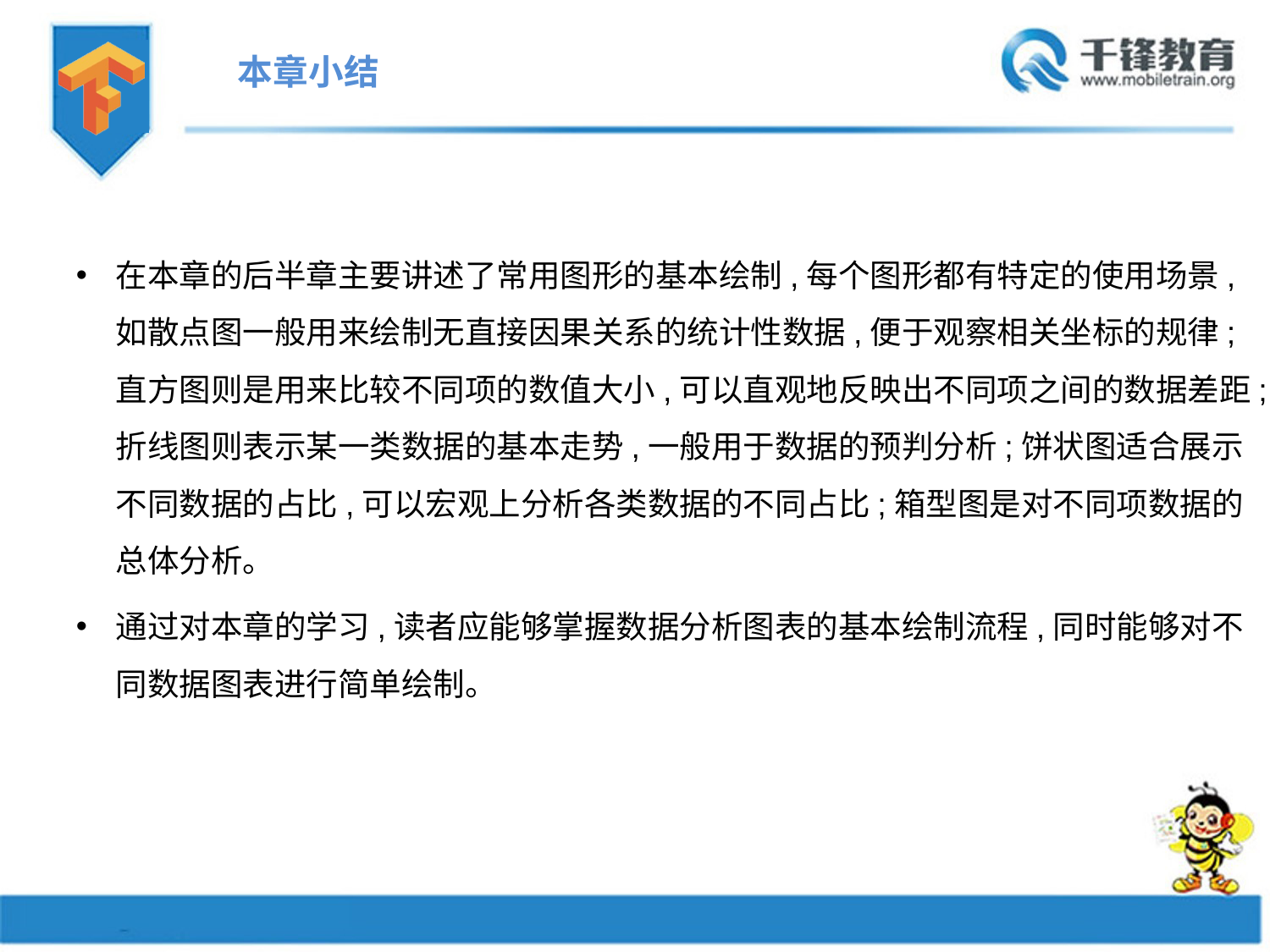

本章小结
在本章的后半章主要讲述了常用图形的基本绘制,每个图形都有特定的使用场景,如散点图一般用来绘制无直接因果关系的统计性数据,便于观察相关坐标的规律;直方图则是用来比较不同项的数值大小,可以直观地反映出不同项之间的数据差距;折线图则表示某一类数据的基本走势,一般用于数据的预判分析;饼状图适合展示不同数据的占比,可以宏观上分析各类数据的不同占比;箱型图是对不同项数据的总体分析。
通过对本章的学习,读者应能够掌握数据分析图表的基本绘制流程,同时能够对不同数据图表进行简单绘制。